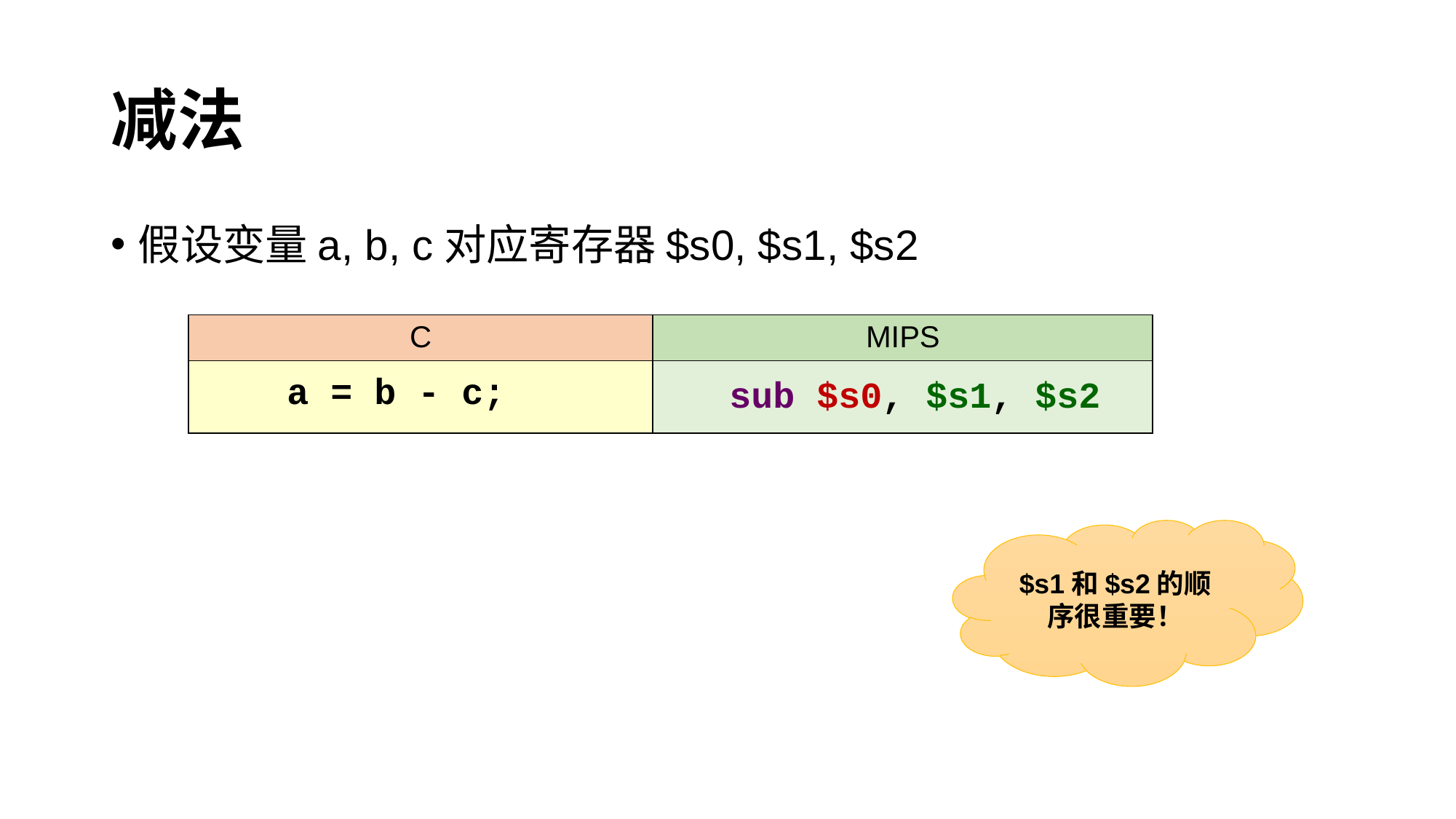

# 减法
假设变量a, b, c对应寄存器$s0, $s1, $s2
| C | MIPS |
| --- | --- |
| a = b - c; | sub $s0, $s1, $s2 |
$s1和$s2的顺序很重要！